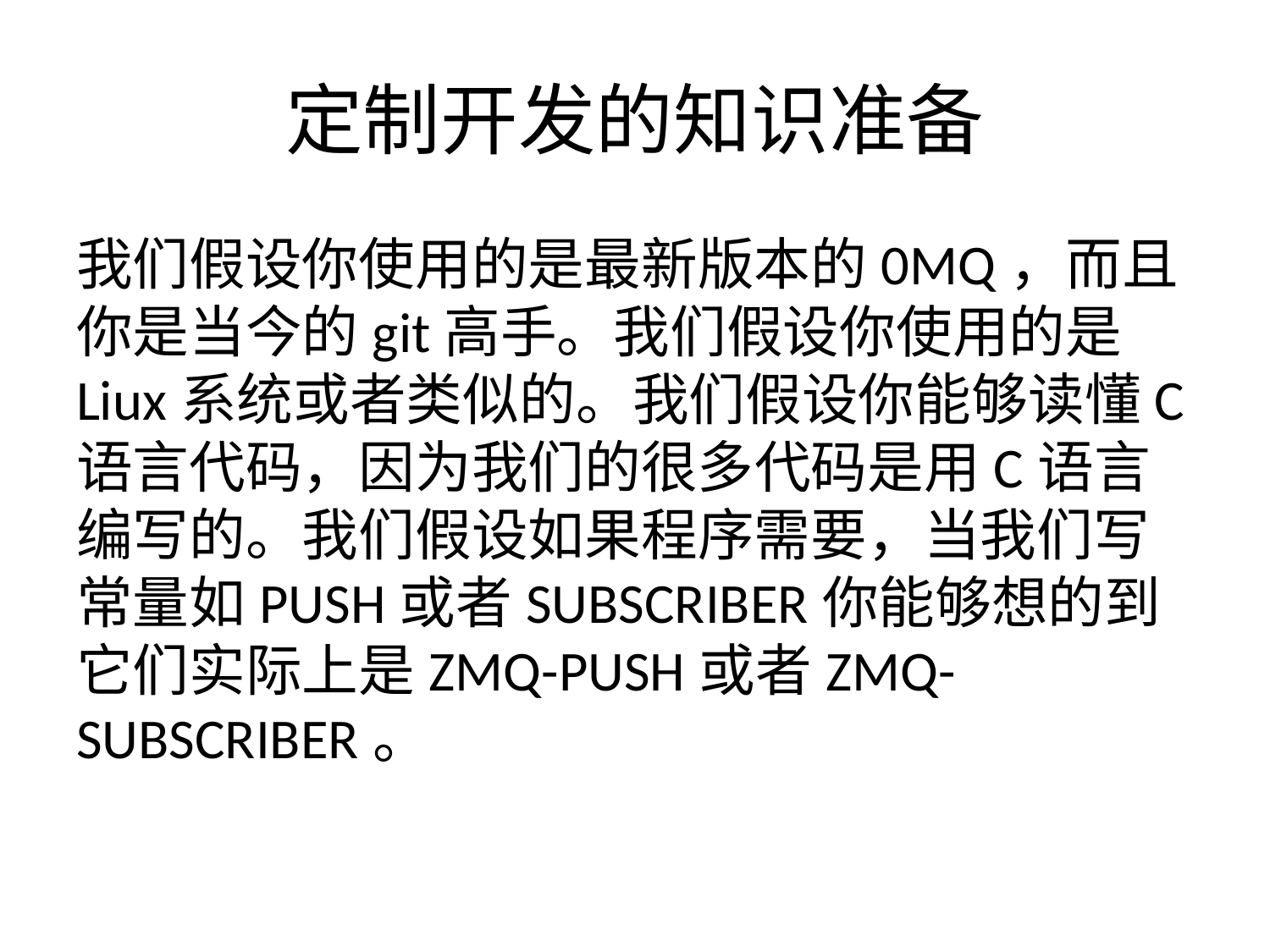

# 定制开发的知识准备
我们假设你使用的是最新版本的0MQ，而且你是当今的git高手。我们假设你使用的是Liux系统或者类似的。我们假设你能够读懂C语言代码，因为我们的很多代码是用C语言编写的。我们假设如果程序需要，当我们写常量如PUSH或者SUBSCRIBER你能够想的到它们实际上是ZMQ-PUSH或者ZMQ-SUBSCRIBER。